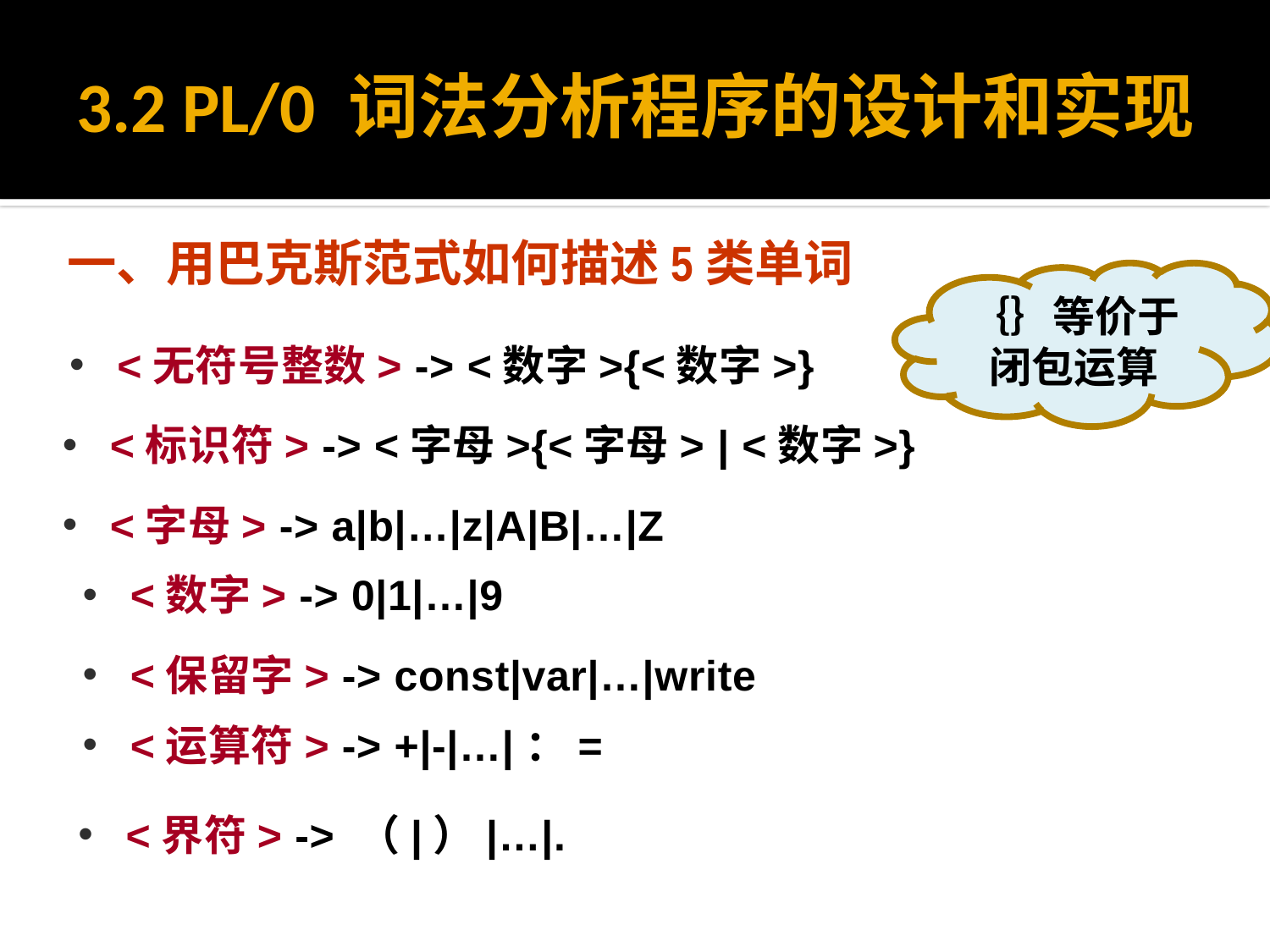

# 3.2 PL/0 词法分析程序的设计和实现
一、用巴克斯范式如何描述5类单词
｛｝等价于闭包运算
<无符号整数> -> <数字>{<数字>}
<标识符> -> <字母>{<字母> | <数字>}
<字母> -> a|b|…|z|A|B|…|Z
<数字> -> 0|1|…|9
<保留字> -> const|var|…|write
<运算符> -> +|-|…|：=
<界符> -> （|）|…|.